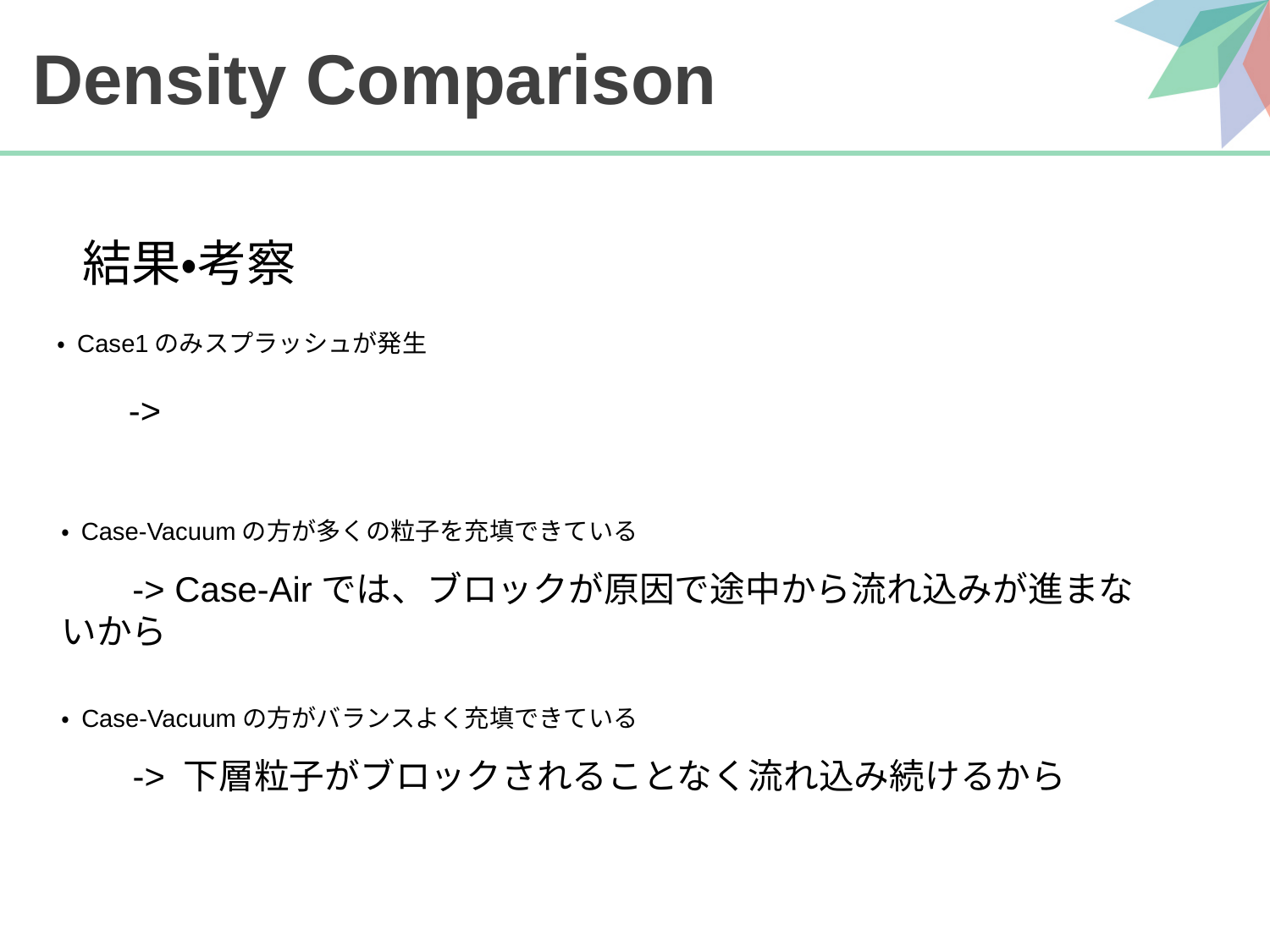

# Density Comparison

結果・考察
・ Case1のみスプラッシュが発生
　　->
・ Case-Vacuumの方が多くの粒子を充填できている
　　-> Case-Airでは、ブロックが原因で途中から流れ込みが進まないから
・ Case-Vacuumの方がバランスよく充填できている
　　-> 下層粒子がブロックされることなく流れ込み続けるから